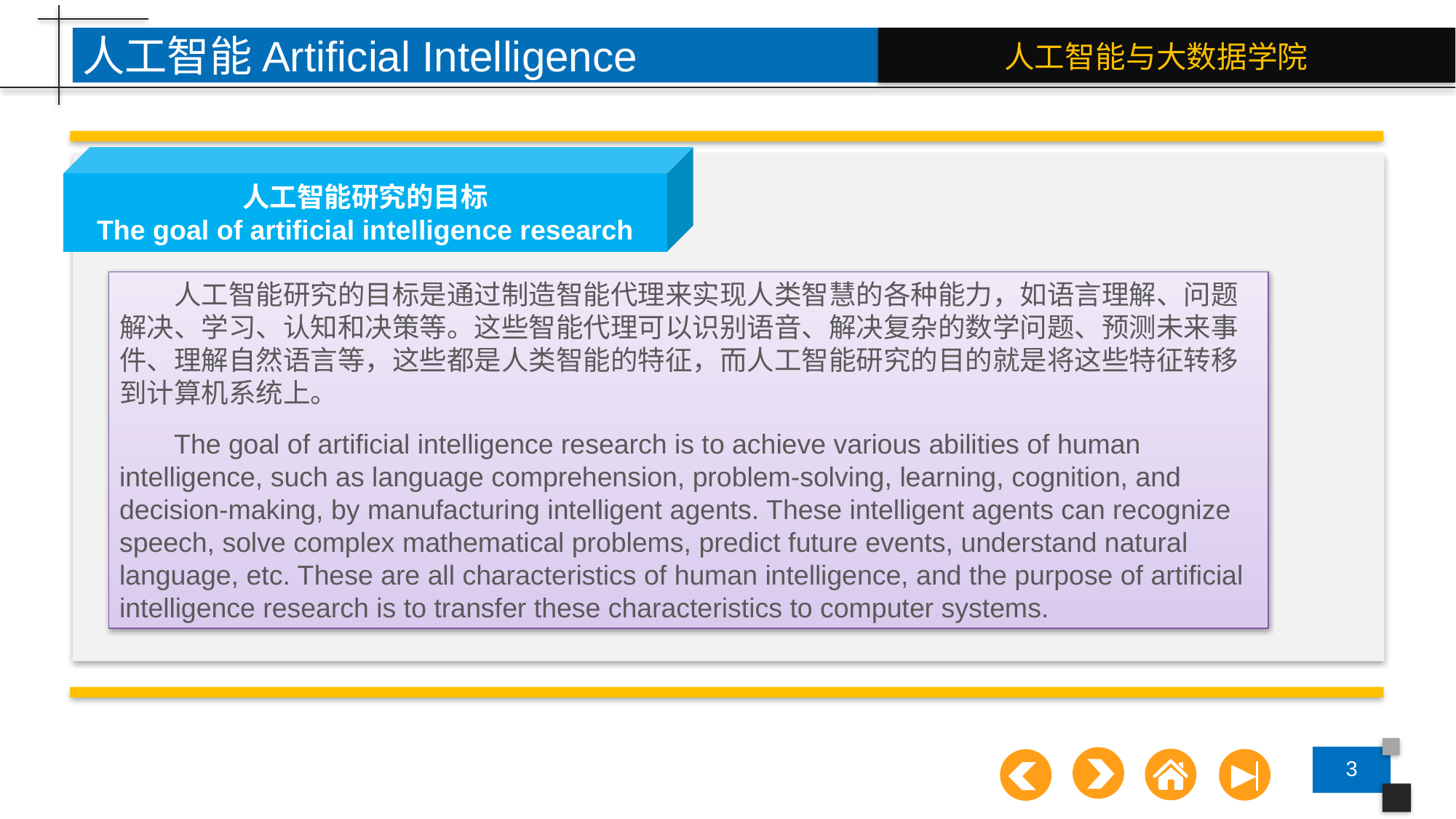

人工智能Artificial Intelligence
人工智能研究的目标
The goal of artificial intelligence research
人工智能研究的目标是通过制造智能代理来实现人类智慧的各种能力，如语言理解、问题解决、学习、认知和决策等。这些智能代理可以识别语音、解决复杂的数学问题、预测未来事件、理解自然语言等，这些都是人类智能的特征，而人工智能研究的目的就是将这些特征转移到计算机系统上。
The goal of artificial intelligence research is to achieve various abilities of human intelligence, such as language comprehension, problem-solving, learning, cognition, and decision-making, by manufacturing intelligent agents. These intelligent agents can recognize speech, solve complex mathematical problems, predict future events, understand natural language, etc. These are all characteristics of human intelligence, and the purpose of artificial intelligence research is to transfer these characteristics to computer systems.